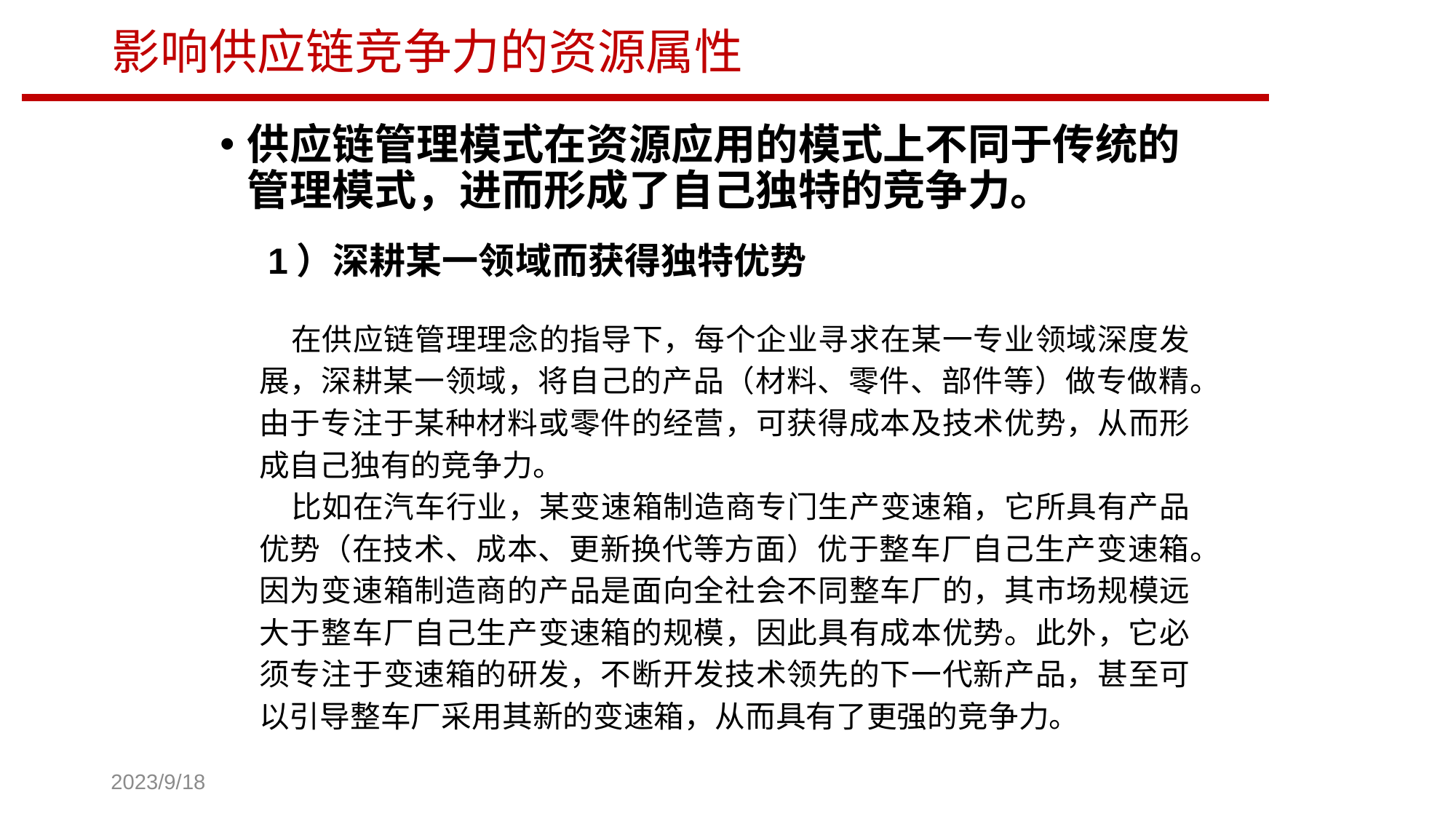

影响供应链竞争力的资源属性
供应链管理模式在资源应用的模式上不同于传统的管理模式，进而形成了自己独特的竞争力。
1）深耕某一领域而获得独特优势
在供应链管理理念的指导下，每个企业寻求在某一专业领域深度发展，深耕某一领域，将自己的产品（材料、零件、部件等）做专做精。由于专注于某种材料或零件的经营，可获得成本及技术优势，从而形成自己独有的竞争力。
比如在汽车行业，某变速箱制造商专门生产变速箱，它所具有产品优势（在技术、成本、更新换代等方面）优于整车厂自己生产变速箱。因为变速箱制造商的产品是面向全社会不同整车厂的，其市场规模远大于整车厂自己生产变速箱的规模，因此具有成本优势。此外，它必须专注于变速箱的研发，不断开发技术领先的下一代新产品，甚至可以引导整车厂采用其新的变速箱，从而具有了更强的竞争力。
2023/9/18